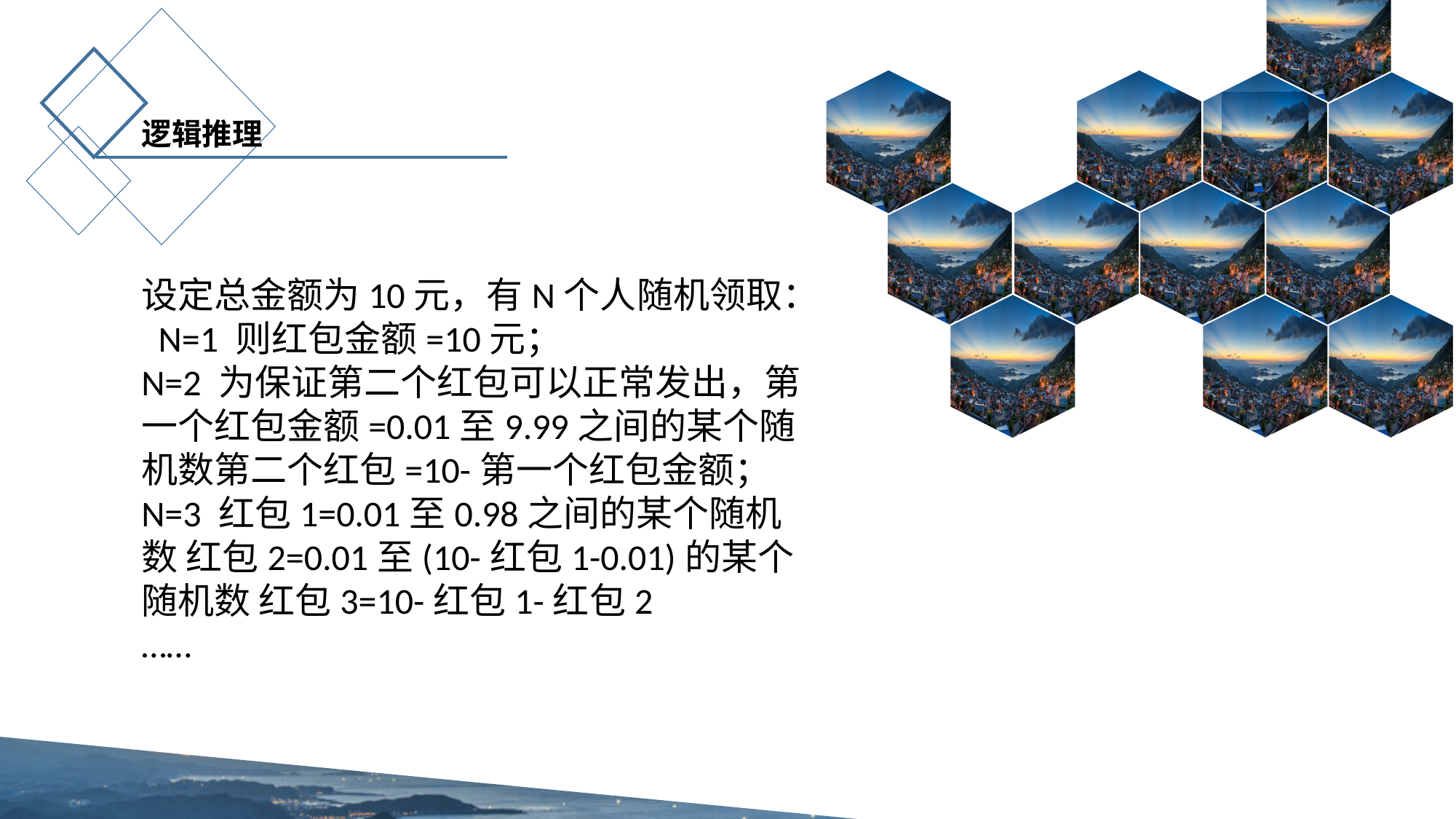

逻辑推理
设定总金额为10元，有N个人随机领取： N=1 则红包金额=10元；
N=2 为保证第二个红包可以正常发出，第一个红包金额=0.01至9.99之间的某个随机数第二个红包=10-第一个红包金额；
N=3 红包1=0.01至0.98之间的某个随机数 红包2=0.01至(10-红包1-0.01)的某个随机数 红包3=10-红包1-红包2
……